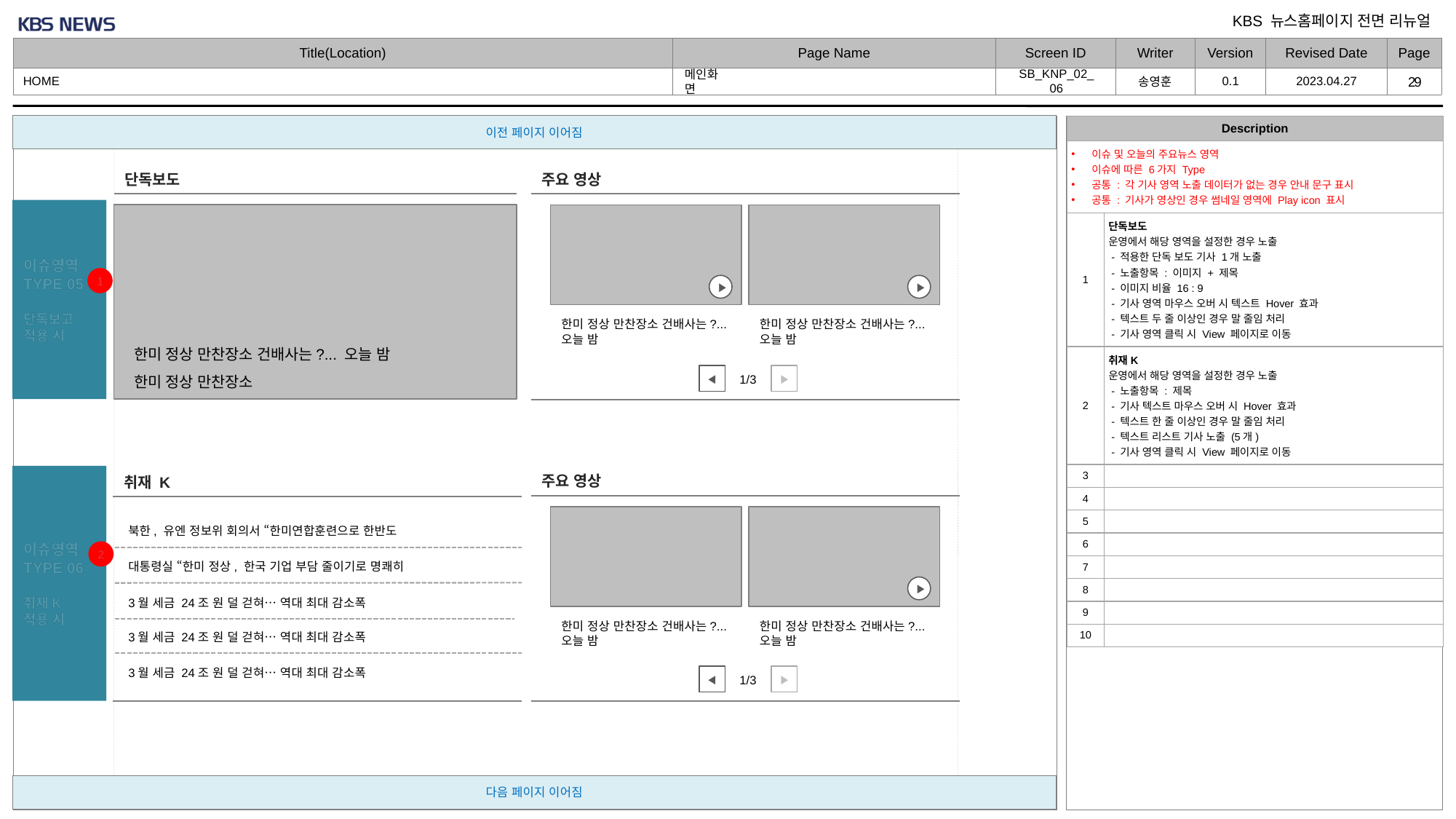

2023.04.27
0.1
HOME
SB_KNP_02_06
# 메인화면
| Description |  |
| --- | --- |
| 이슈 및 오늘의 주요뉴스 영역 이슈에 따른 6가지 Type 공통 : 각 기사 영역 노출 데이터가 없는 경우 안내 문구 표시 공통 : 기사가 영상인 경우 썸네일 영역에 Play icon 표시 |  |
| 1 | 단독보도 운영에서 해당 영역을 설정한 경우 노출 - 적용한 단독 보도 기사 1개 노출 - 노출항목 : 이미지 + 제목 - 이미지 비율 16 : 9 - 기사 영역 마우스 오버 시 텍스트 Hover 효과 - 텍스트 두 줄 이상인 경우 말 줄임 처리 - 기사 영역 클릭 시 View 페이지로 이동 |
| 2 | 취재K 운영에서 해당 영역을 설정한 경우 노출 - 노출항목 : 제목 - 기사 텍스트 마우스 오버 시 Hover 효과 - 텍스트 한 줄 이상인 경우 말 줄임 처리 - 텍스트 리스트 기사 노출 (5개) - 기사 영역 클릭 시 View 페이지로 이동 |
| 3 |  |
| 4 |  |
| 5 |  |
| 6 |  |
| 7 |  |
| 8 |  |
| 9 |  |
| 10 |  |
단독보도
주요 영상
이슈영역
TYPE 05

단독보고
적용 시

1
 ▶
 ▶
한미 정상 만찬장소 건배사는?... 오늘 밤
한미 정상 만찬장소 건배사는?... 오늘 밤
한미 정상 만찬장소 건배사는?... 오늘 밤
한미 정상 만찬장소
◀
▶
1/3
이슈영역
TYPE 06

취재K
적용 시
주요 영상
취재 K

북한, 유엔 정보위 회의서 “한미연합훈련으로 한반도
2
대통령실 “한미 정상, 한국 기업 부담 줄이기로 명쾌히
 ▶
3월 세금 24조 원 덜 걷혀… 역대 최대 감소폭
한미 정상 만찬장소 건배사는?... 오늘 밤
한미 정상 만찬장소 건배사는?... 오늘 밤
3월 세금 24조 원 덜 걷혀… 역대 최대 감소폭
3월 세금 24조 원 덜 걷혀… 역대 최대 감소폭
◀
▶
1/3